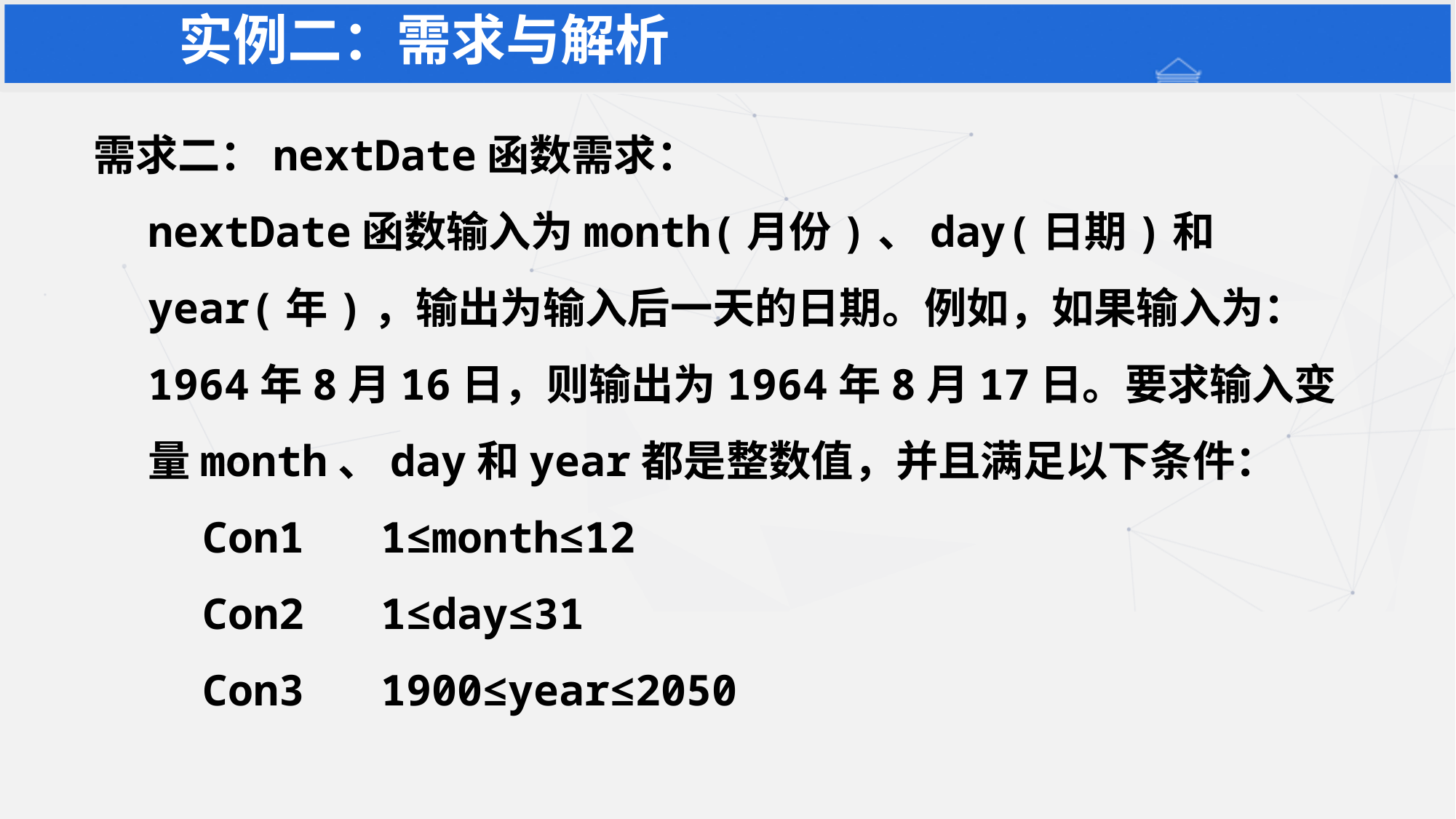

实例二：需求与解析
需求二：nextDate函数需求：
nextDate函数输入为month(月份)、day(日期)和year(年)，输出为输入后一天的日期。例如，如果输入为：1964年8月16日，则输出为1964年8月17日。要求输入变量month、day和year都是整数值，并且满足以下条件：
Con1   1≤month≤12
Con2   1≤day≤31
Con3   1900≤year≤2050